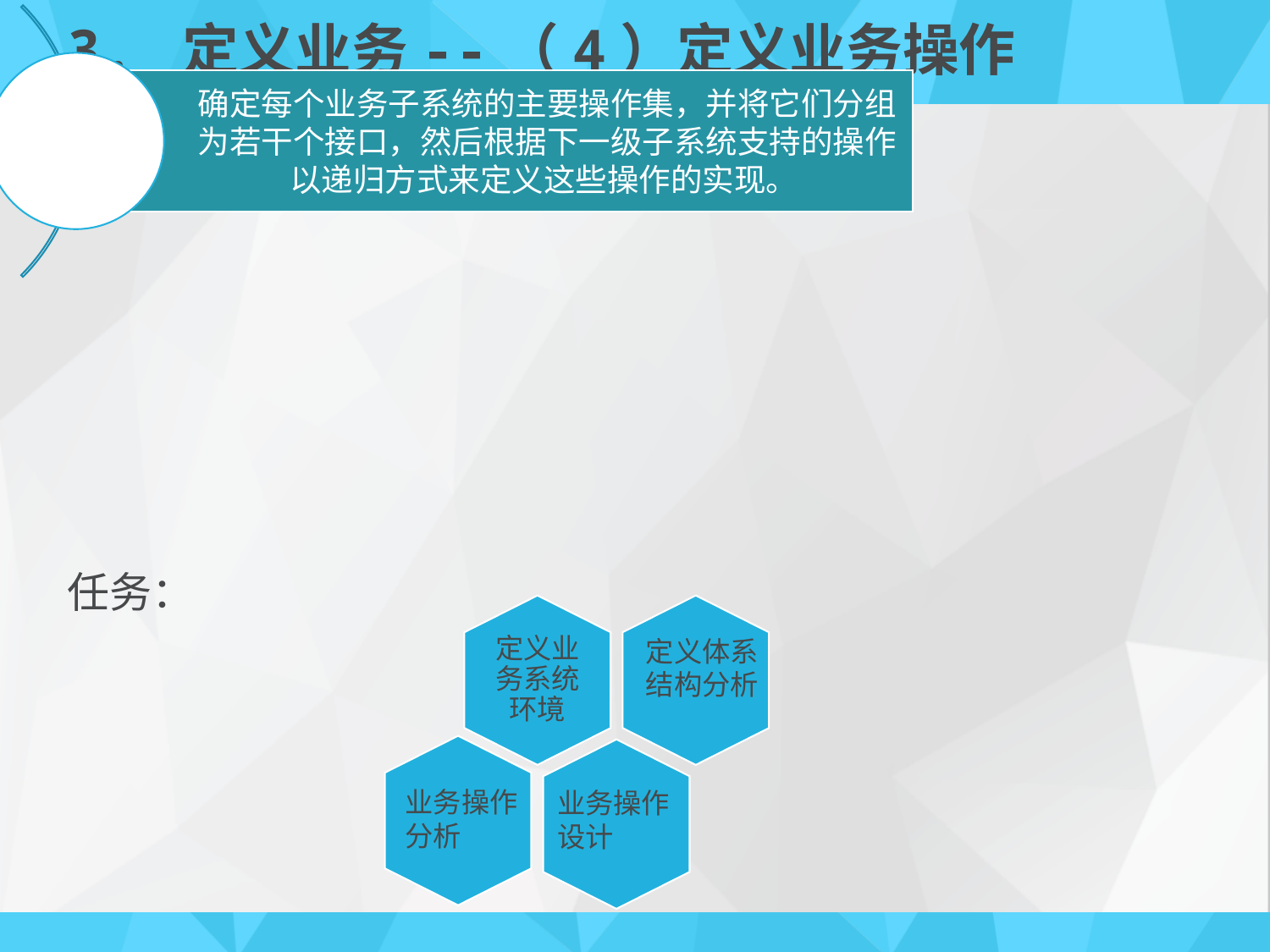

# 3. 定义业务--（4）定义业务操作
目的：

任务：
确定每个业务子系统的主要操作集，并将它们分组为若干个接口，然后根据下一级子系统支持的操作以递归方式来定义这些操作的实现。
定义业务系统环境

定义体系结构分析
业务操作分析
业务操作设计